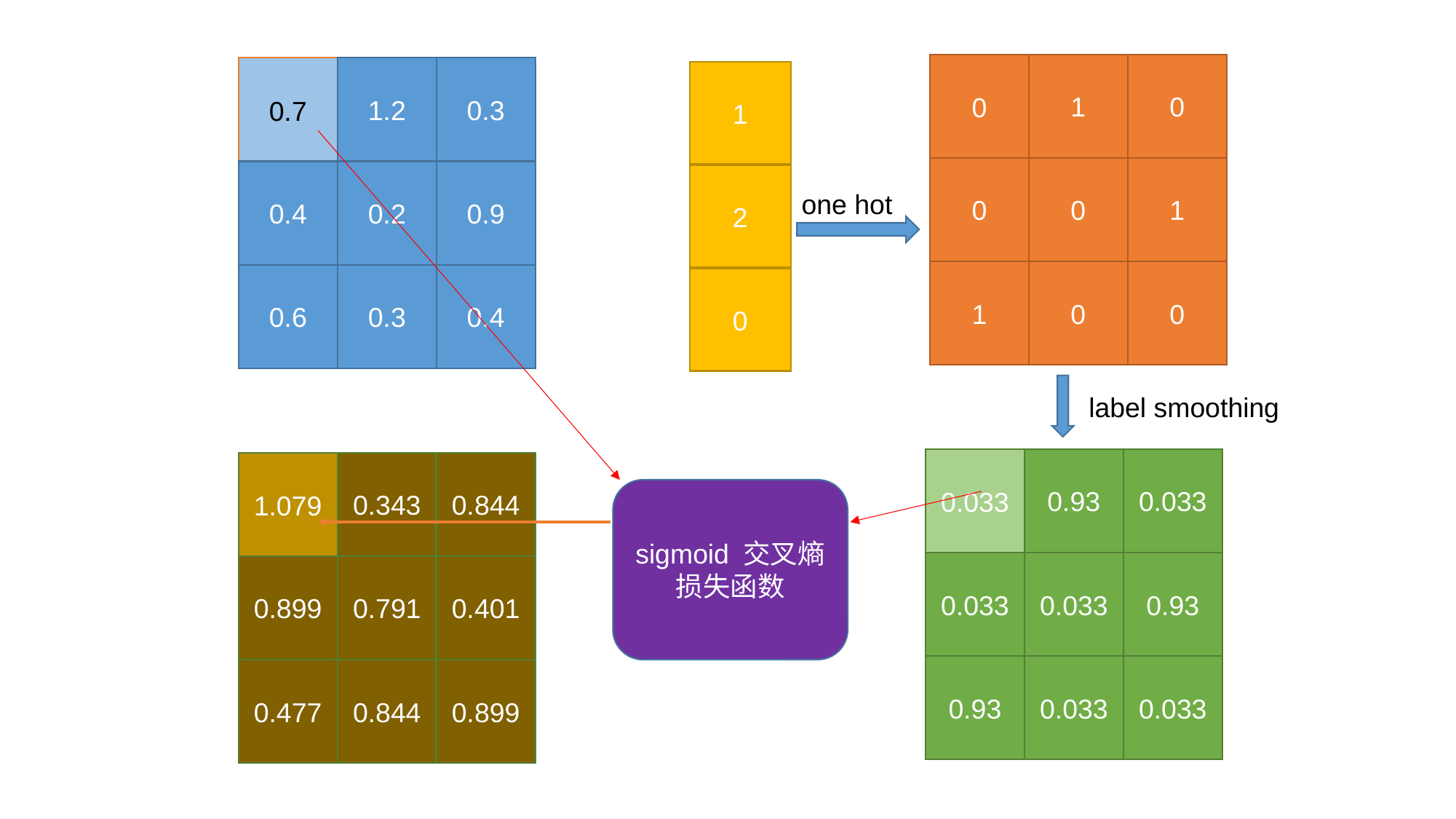

0
0
1
0.7
0.3
1.2
1
0
0
1
0.4
0.2
0.9
2
one hot

0
0
1
0.4
0.3
0.6
0

label smoothing
0.033
0.033
0.93
1.079
0.844
0.343
sigmoid 交叉熵损失函数
0.033
0.033
0.93
0.899
0.791
0.401
0.033
0.033
0.93
0.899
0.844
0.477